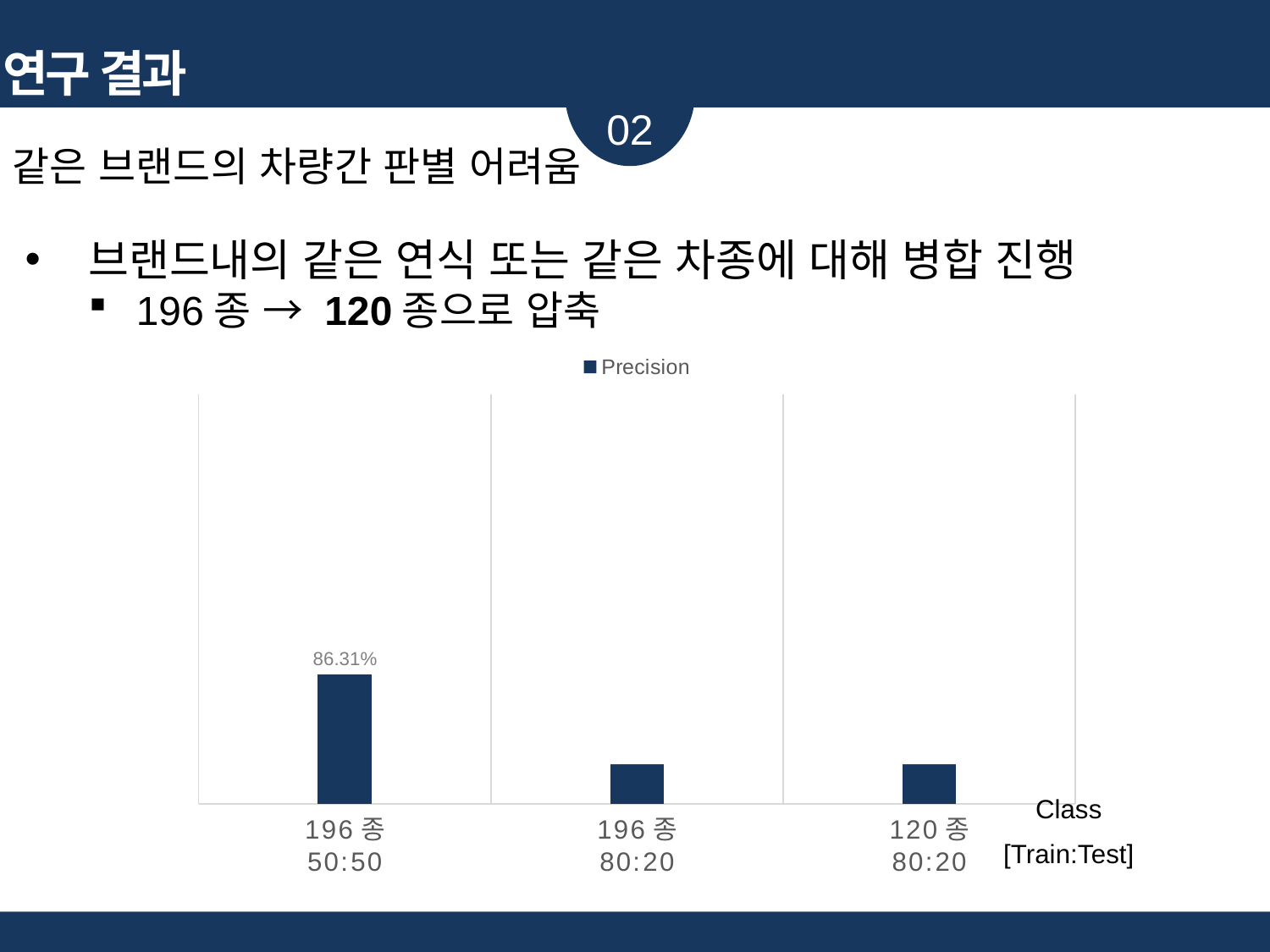

연구 결과
02

같은 브랜드의 차량간 판별 어려움
브랜드내의 같은 연식 또는 같은 차종에 대해 병합 진행
196종 → 120종으로 압축

### Chart

| Category | Precision |
|---|---|
| 196종
50:50 | 0.8631 |
| 196종
80:20 | 0.9169 |
| 120종
80:20 | 0.973 |

Class
[Train:Test]